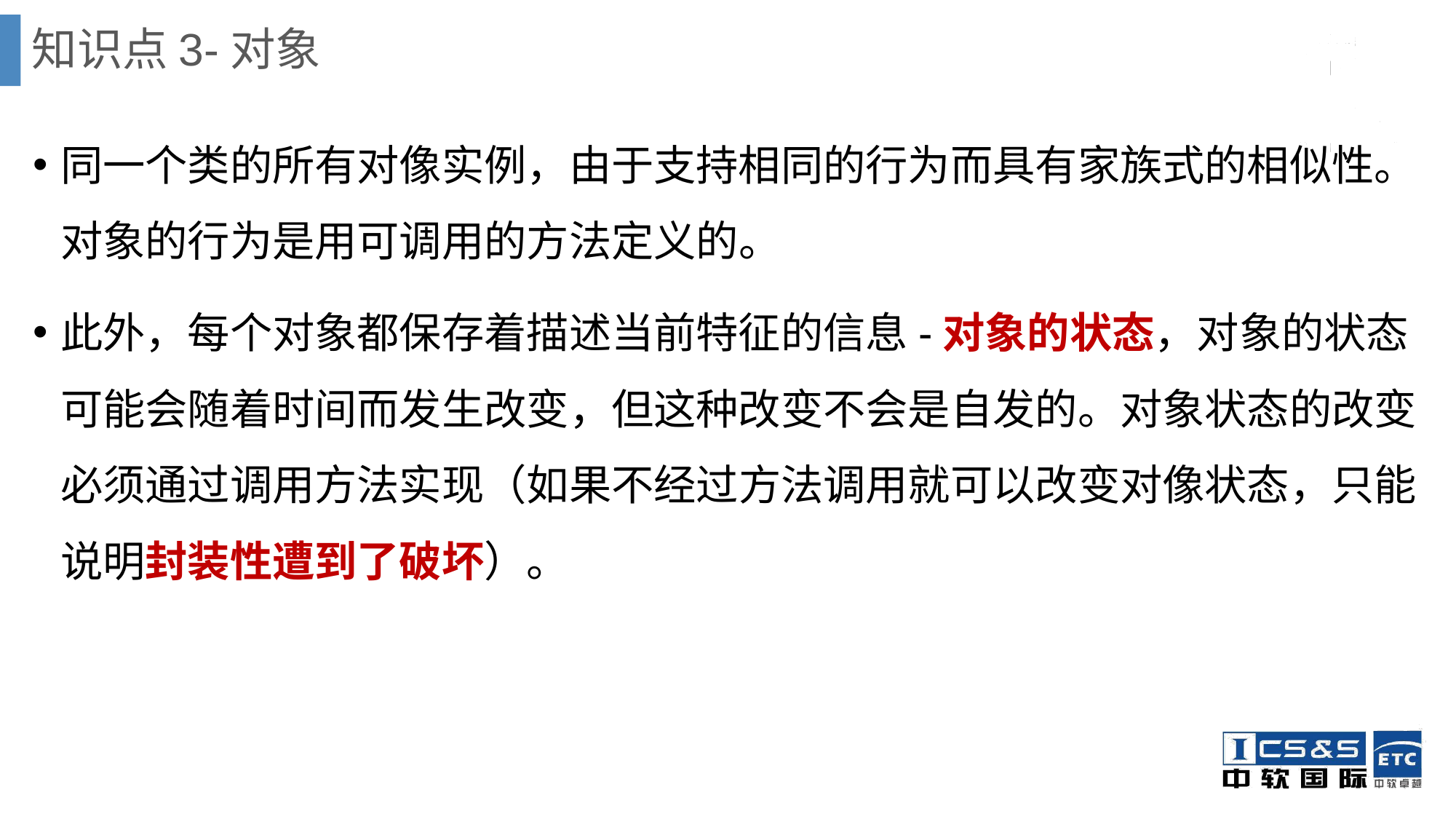

# 知识点3-对象
同一个类的所有对像实例，由于支持相同的行为而具有家族式的相似性。对象的行为是用可调用的方法定义的。
此外，每个对象都保存着描述当前特征的信息-对象的状态，对象的状态可能会随着时间而发生改变，但这种改变不会是自发的。对象状态的改变必须通过调用方法实现（如果不经过方法调用就可以改变对像状态，只能说明封装性遭到了破坏）。